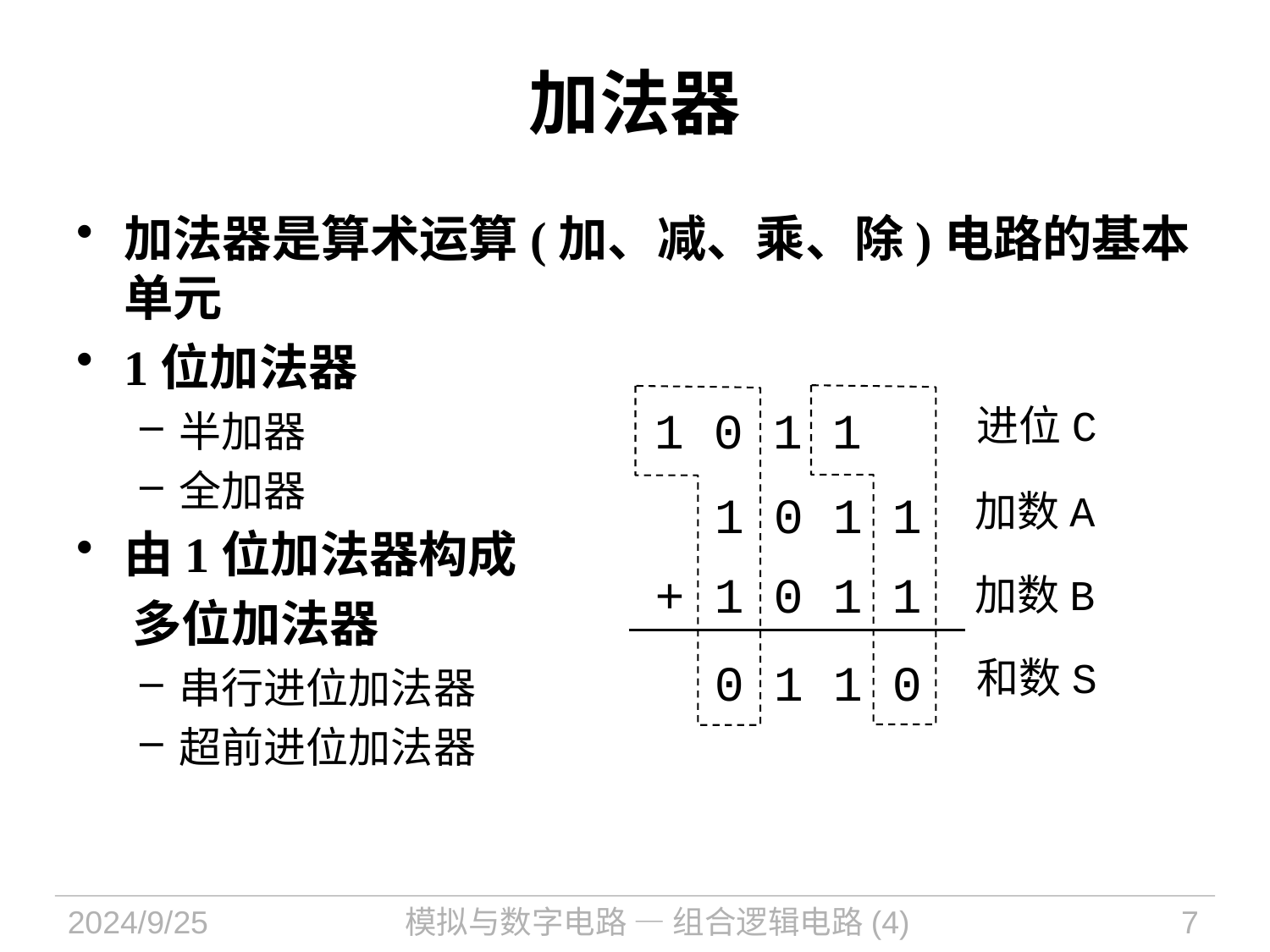

# 加法器
加法器是算术运算(加、减、乘、除)电路的基本单元
1位加法器
半加器
全加器
由1位加法器构成
    多位加法器
串行进位加法器
超前进位加法器

1 0 1 1
进位C
1 0 1 1
加数A
+ 1 0 1 1
加数B
0 1 1 0
和数S
2024/9/25
模拟与数字电路 — 组合逻辑电路(4)
7